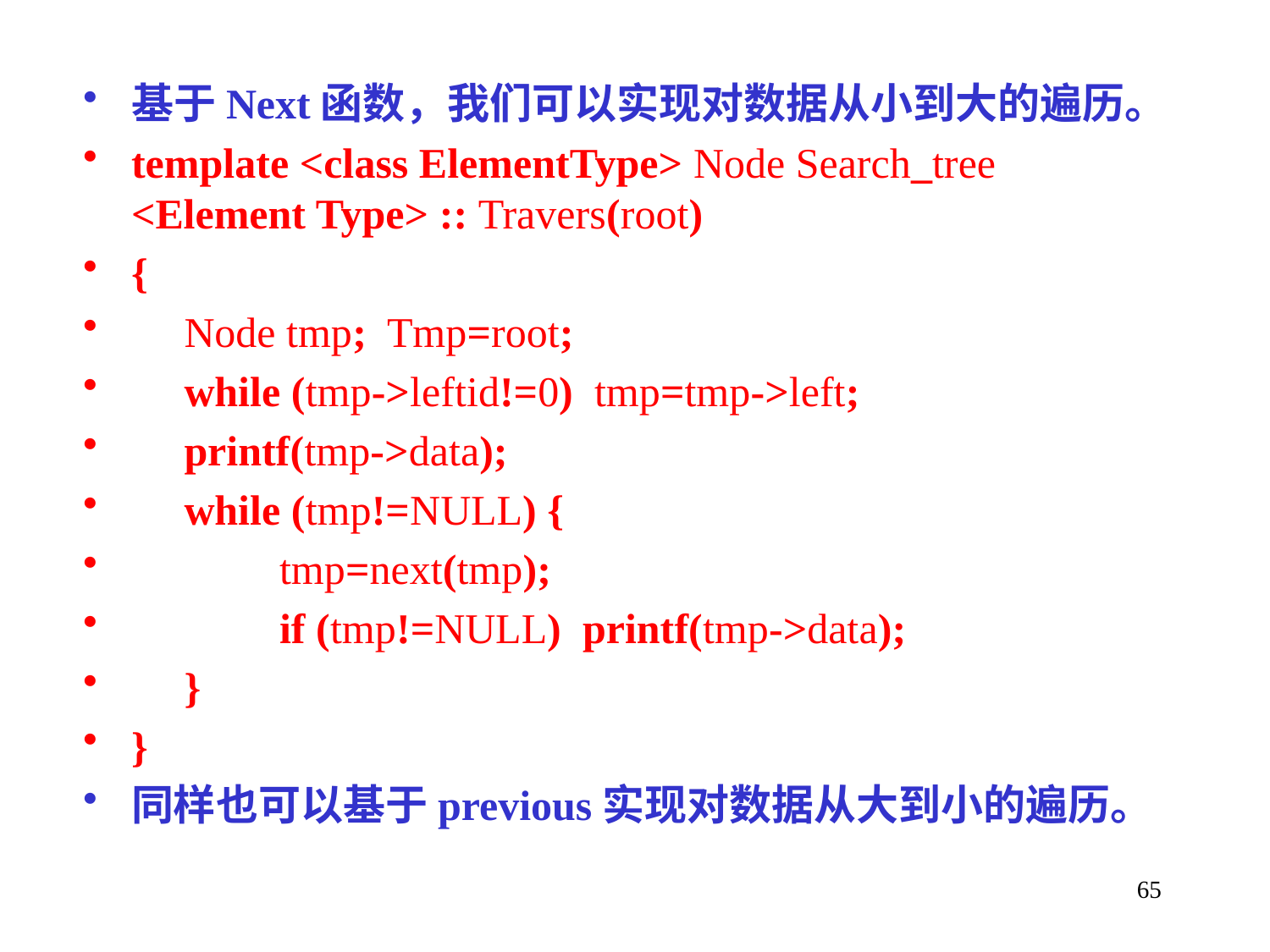

基于Next函数，我们可以实现对数据从小到大的遍历。
template <class ElementType> Node Search_tree    <Element Type> :: Travers(root)
{
     Node tmp;  Tmp=root;
     while (tmp->leftid!=0)  tmp=tmp->left;
     printf(tmp->data);
     while (tmp!=NULL) {
	  tmp=next(tmp);
   	  if (tmp!=NULL)  printf(tmp->data);
     }
}
同样也可以基于previous实现对数据从大到小的遍历。
65